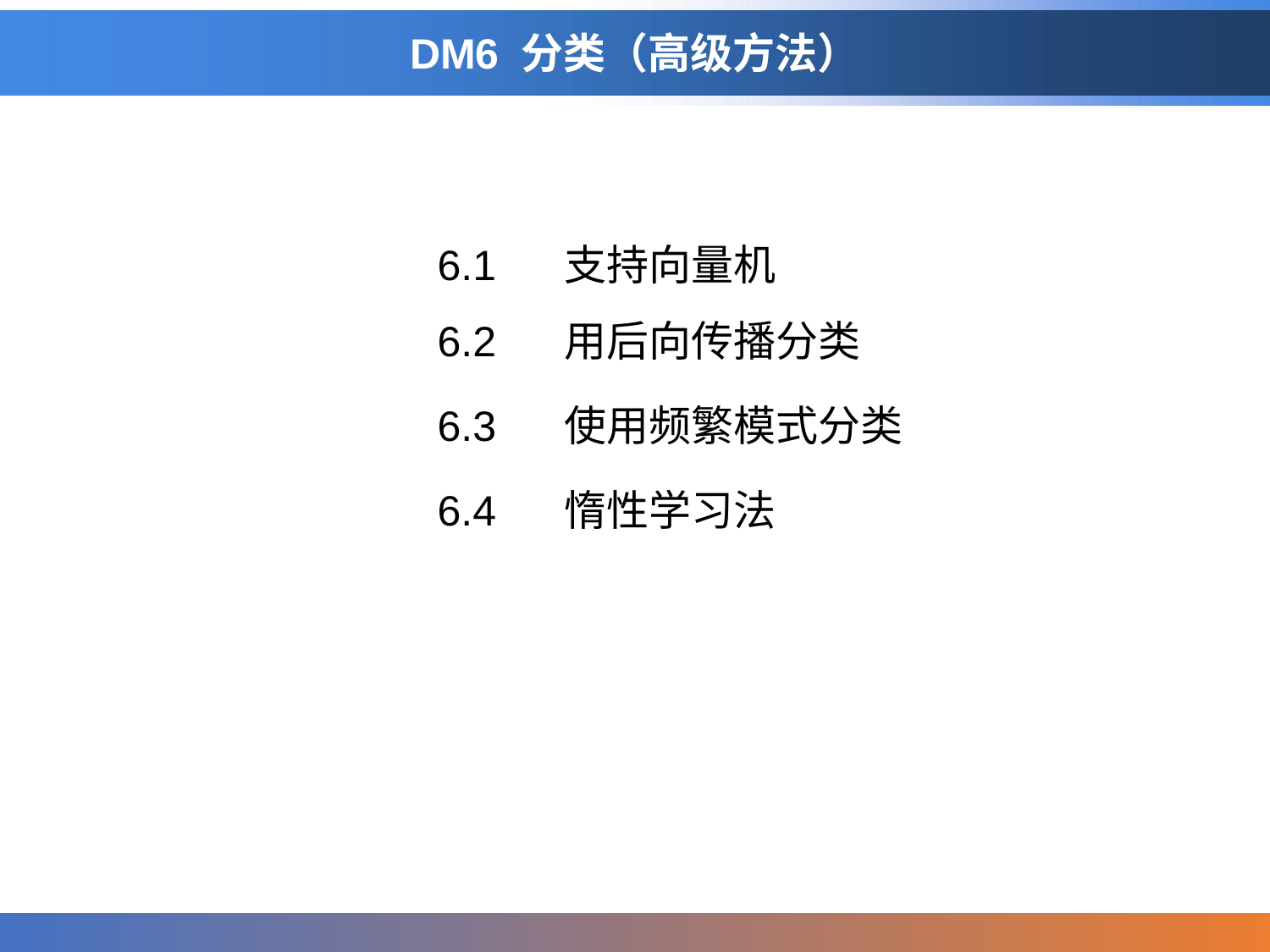

# DM6 分类（高级方法）
6.1	支持向量机
6.2	用后向传播分类
6.3	使用频繁模式分类
6.4	惰性学习法